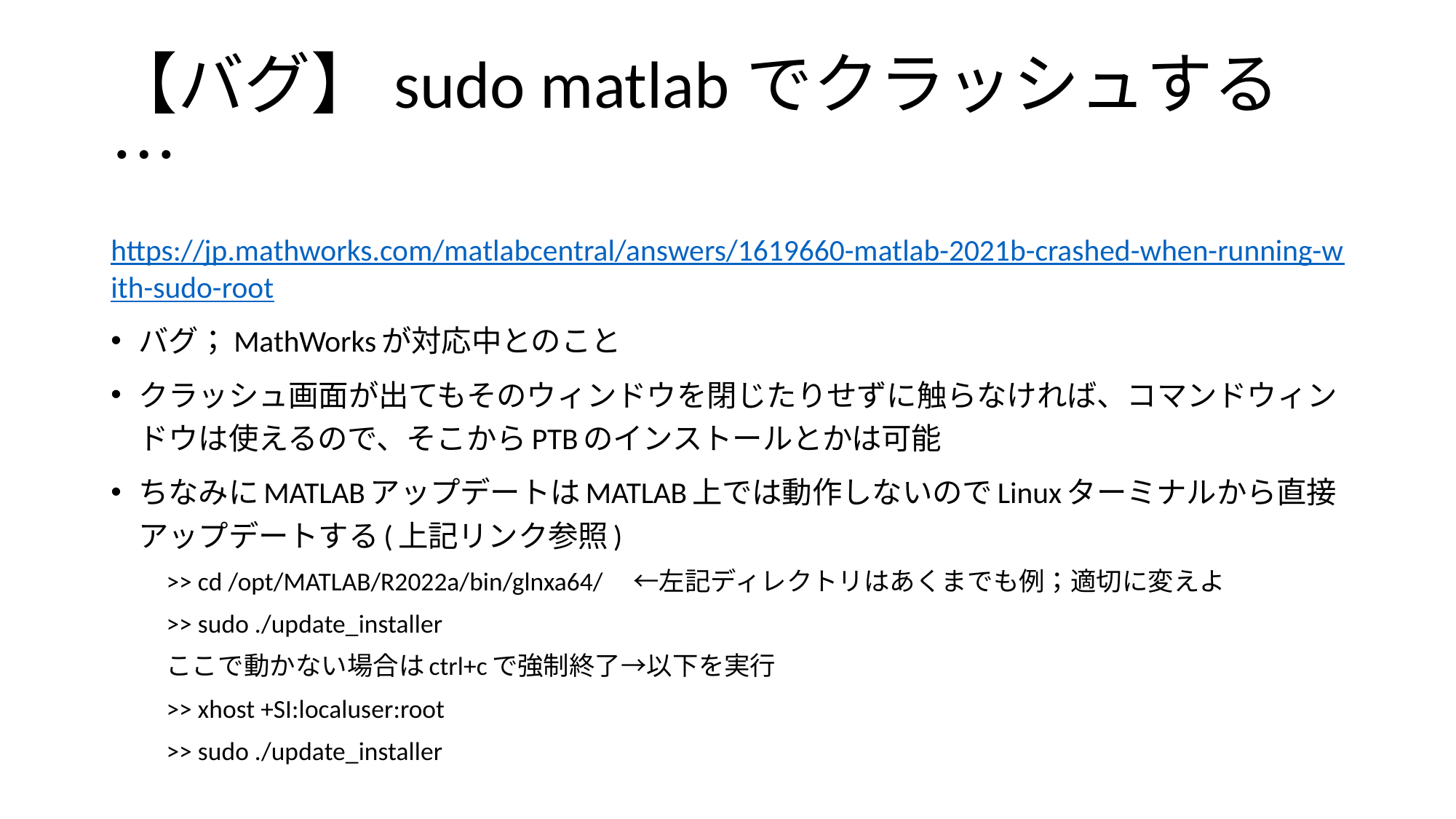

# 【バグ】sudo matlabでクラッシュする…
https://jp.mathworks.com/matlabcentral/answers/1619660-matlab-2021b-crashed-when-running-with-sudo-root
バグ；MathWorksが対応中とのこと
クラッシュ画面が出てもそのウィンドウを閉じたりせずに触らなければ、コマンドウィンドウは使えるので、そこからPTBのインストールとかは可能
ちなみにMATLABアップデートはMATLAB上では動作しないのでLinuxターミナルから直接アップデートする(上記リンク参照)
>> cd /opt/MATLAB/R2022a/bin/glnxa64/　←左記ディレクトリはあくまでも例；適切に変えよ
>> sudo ./update_installer
ここで動かない場合はctrl+cで強制終了→以下を実行
>> xhost +SI:localuser:root
>> sudo ./update_installer